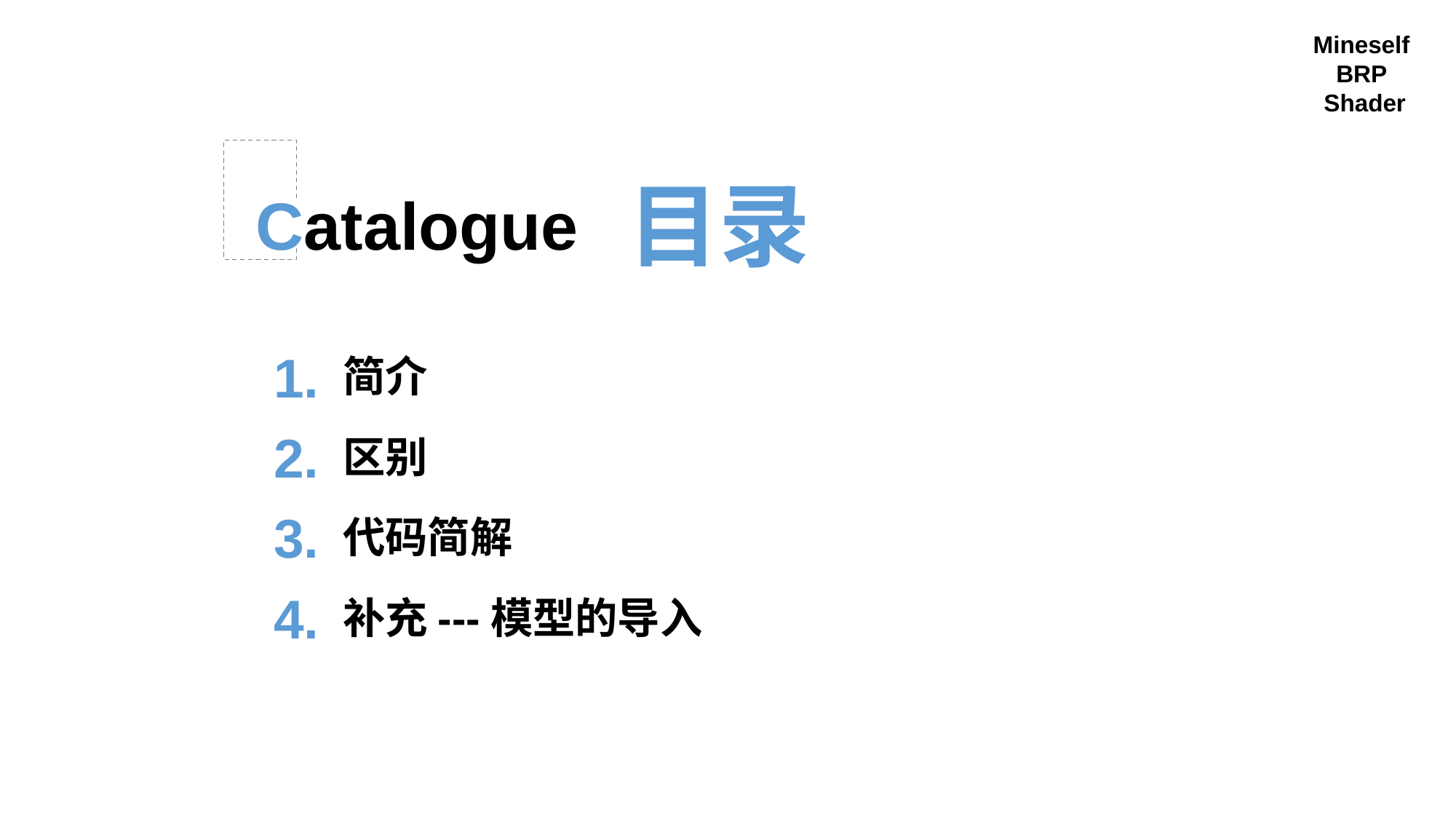

Mineself
BRP
Shader

目录
Catalogue

1.
简介
2.
区别
3.
代码简解
4.
补充---模型的导入